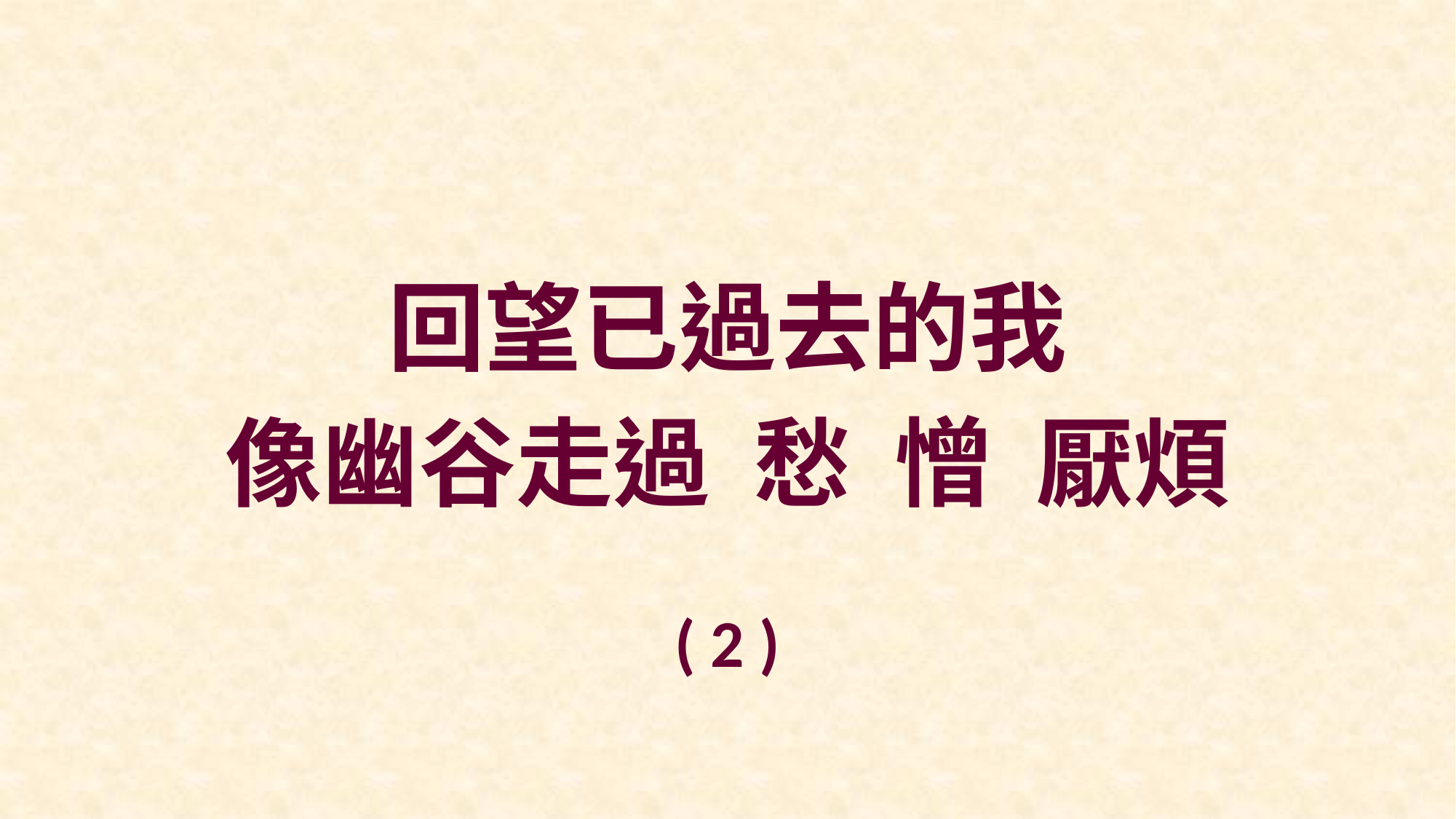

回望已過去的我
像幽谷走過  愁  憎  厭煩
( 2 )